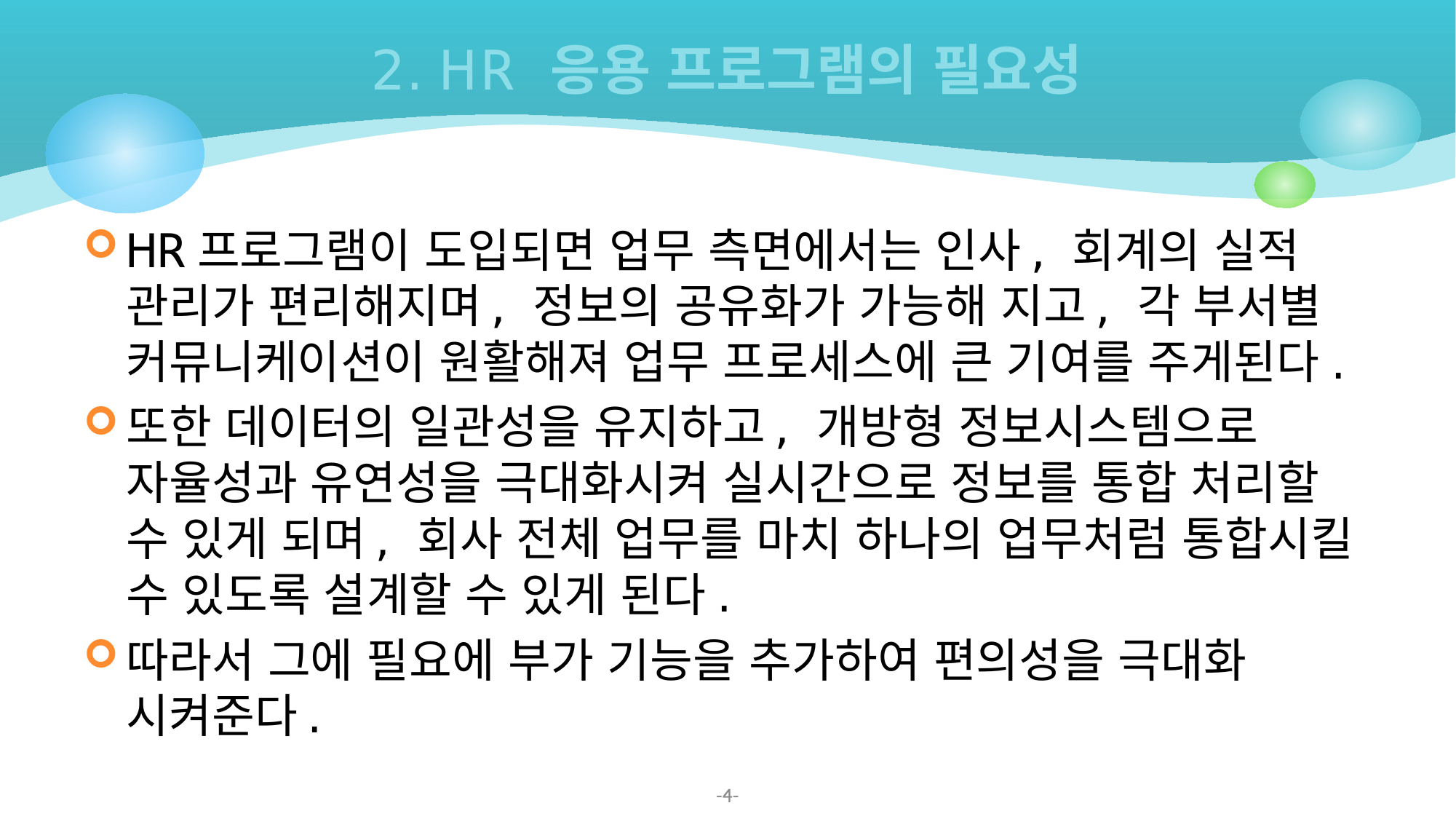

# 2. HR 응용 프로그램의 필요성
HR프로그램이 도입되면 업무 측면에서는 인사, 회계의 실적 관리가 편리해지며, 정보의 공유화가 가능해 지고, 각 부서별 커뮤니케이션이 원활해져 업무 프로세스에 큰 기여를 주게된다.
또한 데이터의 일관성을 유지하고, 개방형 정보시스템으로 자율성과 유연성을 극대화시켜 실시간으로 정보를 통합 처리할 수 있게 되며, 회사 전체 업무를 마치 하나의 업무처럼 통합시킬 수 있도록 설계할 수 있게 된다.
따라서 그에 필요에 부가 기능을 추가하여 편의성을 극대화 시켜준다.

-4-